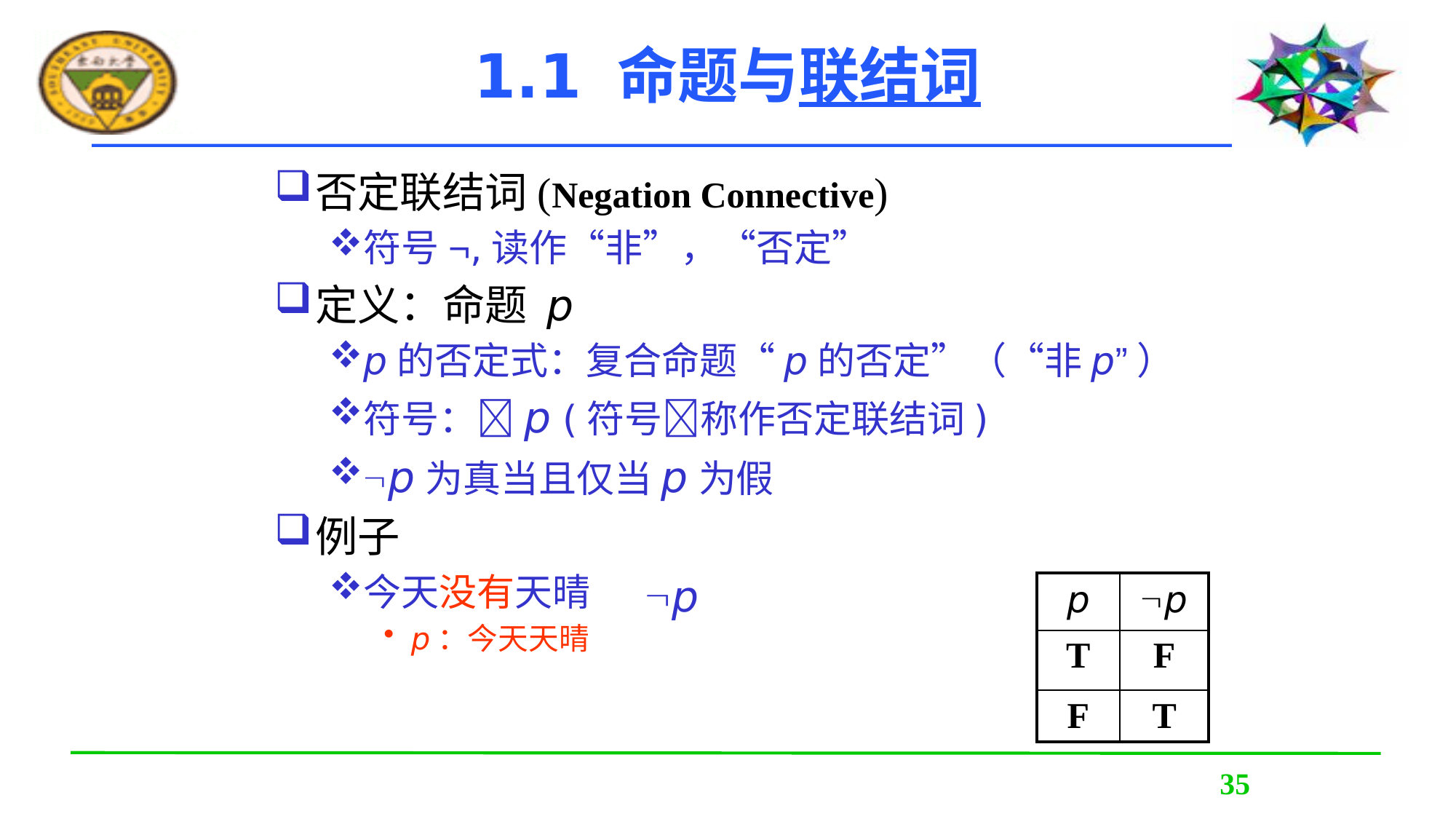

# 1.1 命题与联结词
否定联结词(Negation Connective)
符号¬,读作“非”，“否定”
定义：命题 p
p的否定式：复合命题“p的否定”（“非p”）
符号：¬p (符号¬称作否定联结词)
¬p为真当且仅当p为假
例子
今天没有天晴
p：今天天晴
¬p
| p | ¬p |
| --- | --- |
| T | F |
| F | T |